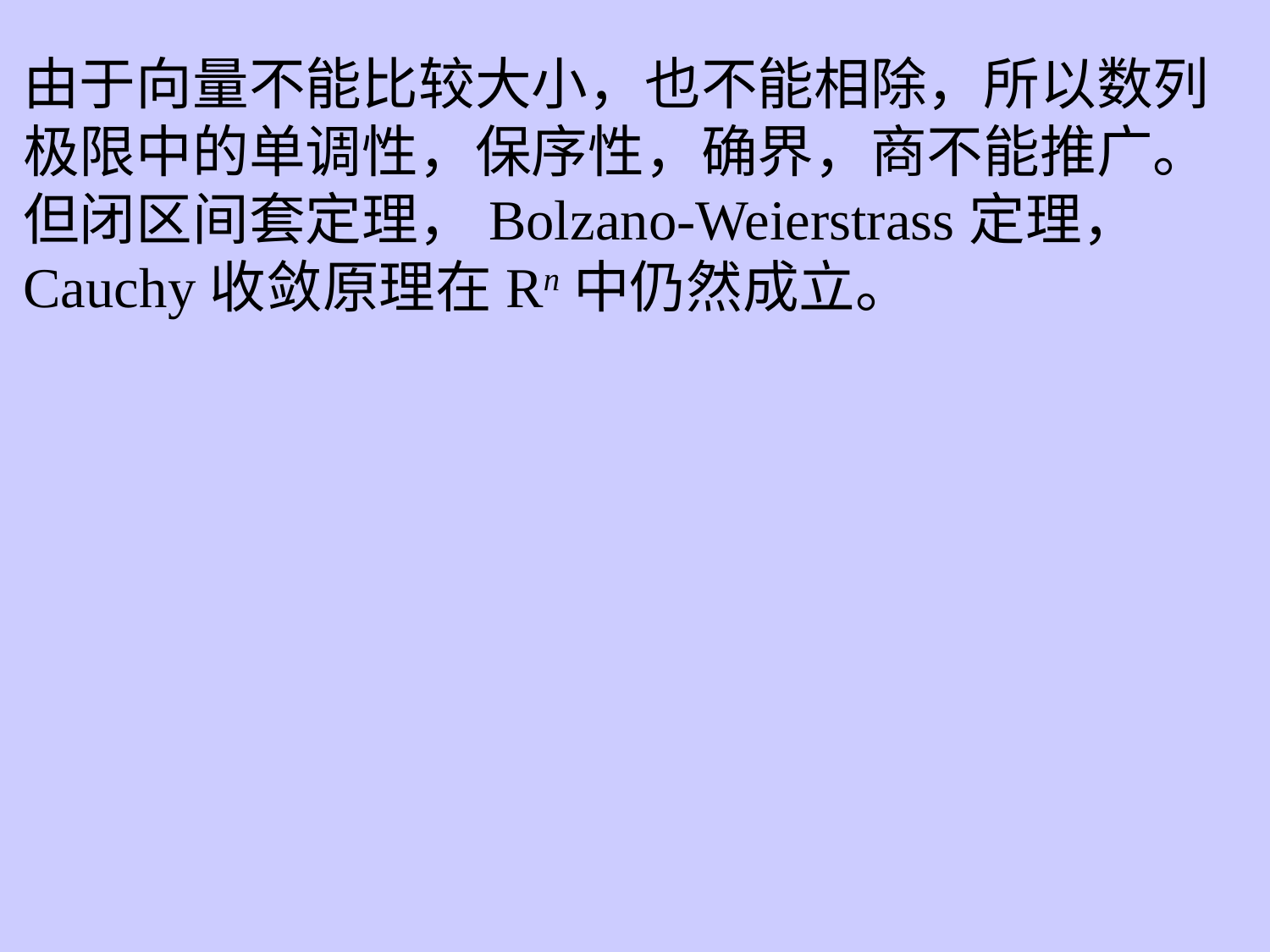

由于向量不能比较大小，也不能相除，所以数列
极限中的单调性，保序性，确界，商不能推广。
但闭区间套定理，Bolzano-Weierstrass定理，
Cauchy收敛原理在Rn中仍然成立。